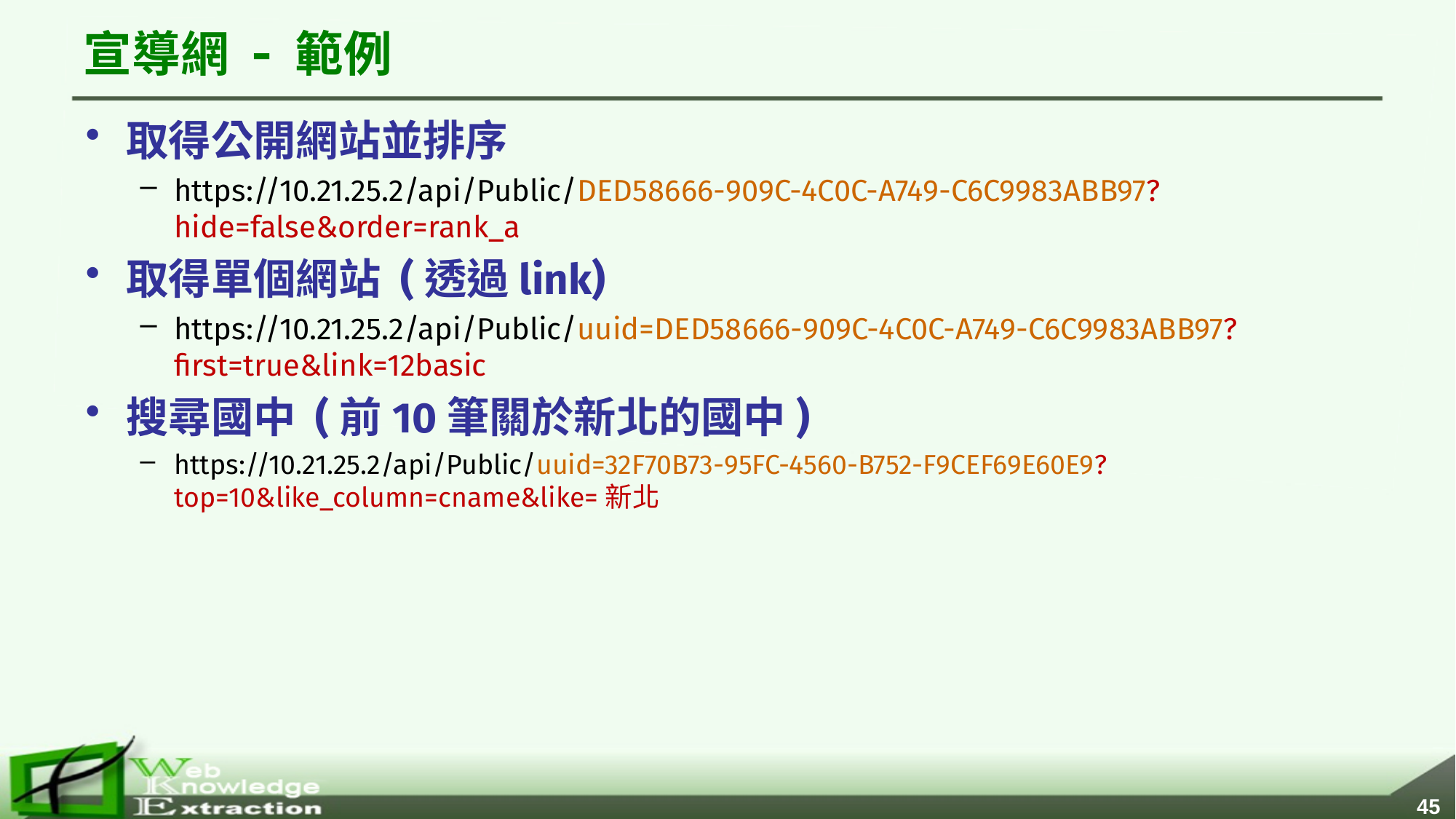

# 宣導網 - 範例
取得公開網站並排序
https://10.21.25.2/api/Public/DED58666-909C-4C0C-A749-C6C9983ABB97?hide=false&order=rank_a
取得單個網站 (透過link)
https://10.21.25.2/api/Public/uuid=DED58666-909C-4C0C-A749-C6C9983ABB97?first=true&link=12basic
搜尋國中 (前10筆關於新北的國中)
https://10.21.25.2/api/Public/uuid=32F70B73-95FC-4560-B752-F9CEF69E60E9?top=10&like_column=cname&like=新北
45